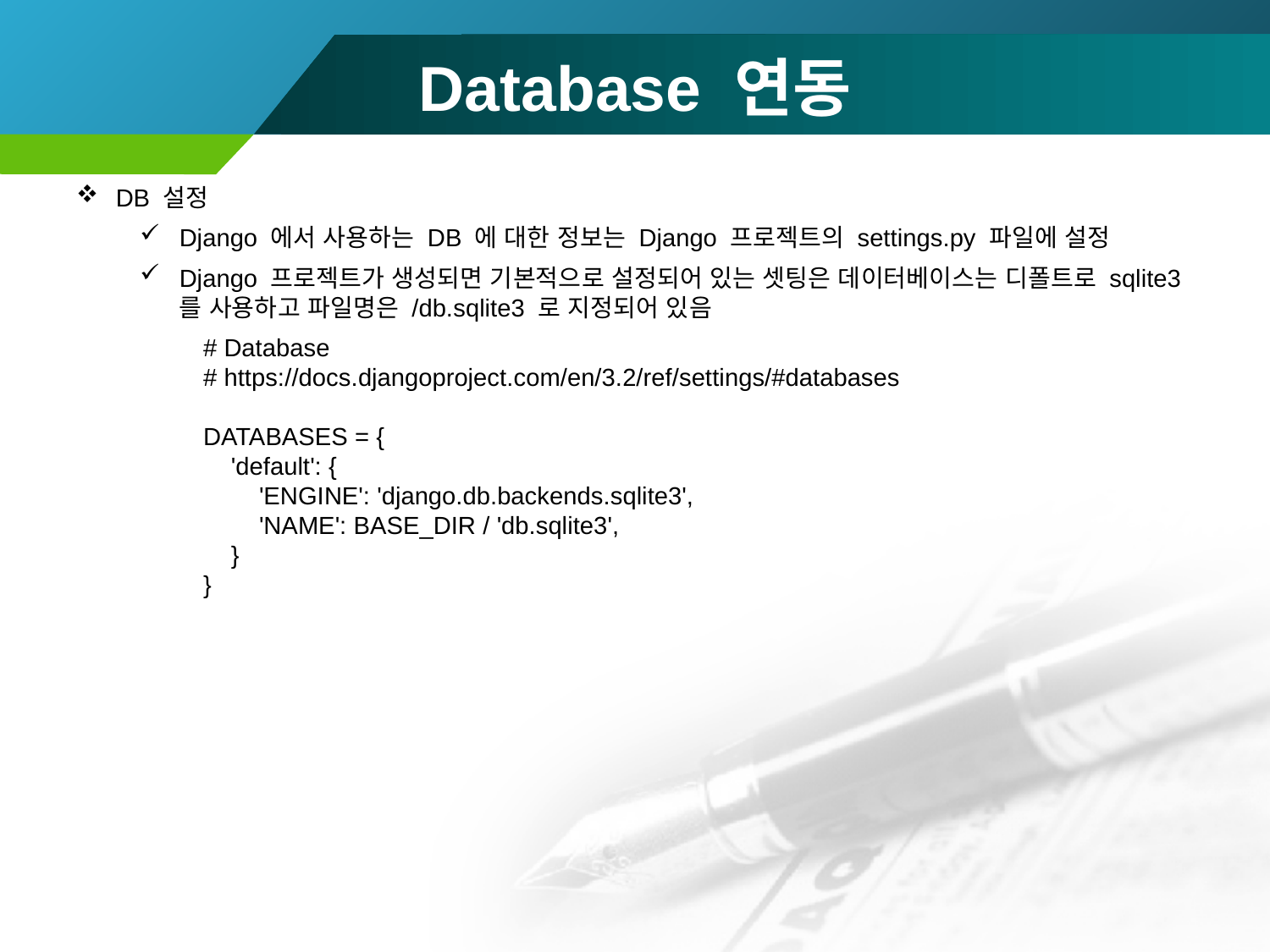

# Database 연동
DB 설정
Django 에서 사용하는 DB 에 대한 정보는 Django 프로젝트의 settings.py 파일에 설정
Django 프로젝트가 생성되면 기본적으로 설정되어 있는 셋팅은 데이터베이스는 디폴트로 sqlite3 를 사용하고 파일명은 /db.sqlite3 로 지정되어 있음
# Database
# https://docs.djangoproject.com/en/3.2/ref/settings/#databases

DATABASES = {
    'default': {
        'ENGINE': 'django.db.backends.sqlite3',
        'NAME': BASE_DIR / 'db.sqlite3',
    }
}